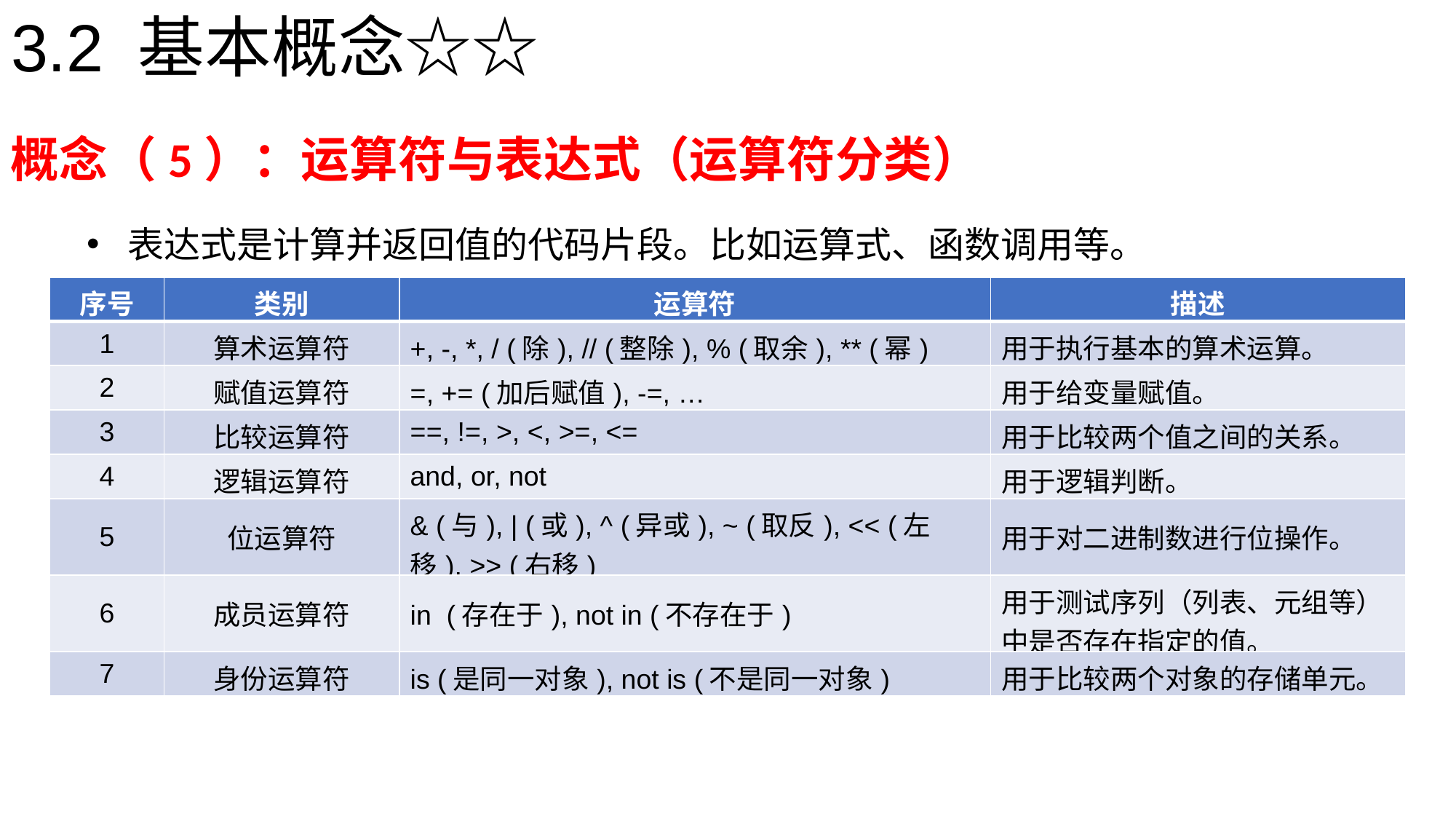

# 3.2 基本概念☆☆
概念（5）：运算符与表达式（运算符分类）
表达式是计算并返回值的代码片段。比如运算式、函数调用等。
| 序号 | 类别 | 运算符 | 描述 |
| --- | --- | --- | --- |
| 1 | 算术运算符 | +, -, \*, / (除), // (整除), % (取余), \*\* (幂) | 用于执行基本的算术运算。 |
| 2 | 赋值运算符 | =, += (加后赋值), -=, … | 用于给变量赋值。 |
| 3 | 比较运算符 | ==, !=, >, <, >=, <= | 用于比较两个值之间的关系。 |
| 4 | 逻辑运算符 | and, or, not | 用于逻辑判断。 |
| 5 | 位运算符 | & (与), | (或), ^ (异或), ~ (取反), << (左移), >> (右移) | 用于对二进制数进行位操作。 |
| 6 | 成员运算符 | in (存在于), not in (不存在于) | 用于测试序列（列表、元组等）中是否存在指定的值。 |
| 7 | 身份运算符 | is (是同一对象), not is (不是同一对象) | 用于比较两个对象的存储单元。 |